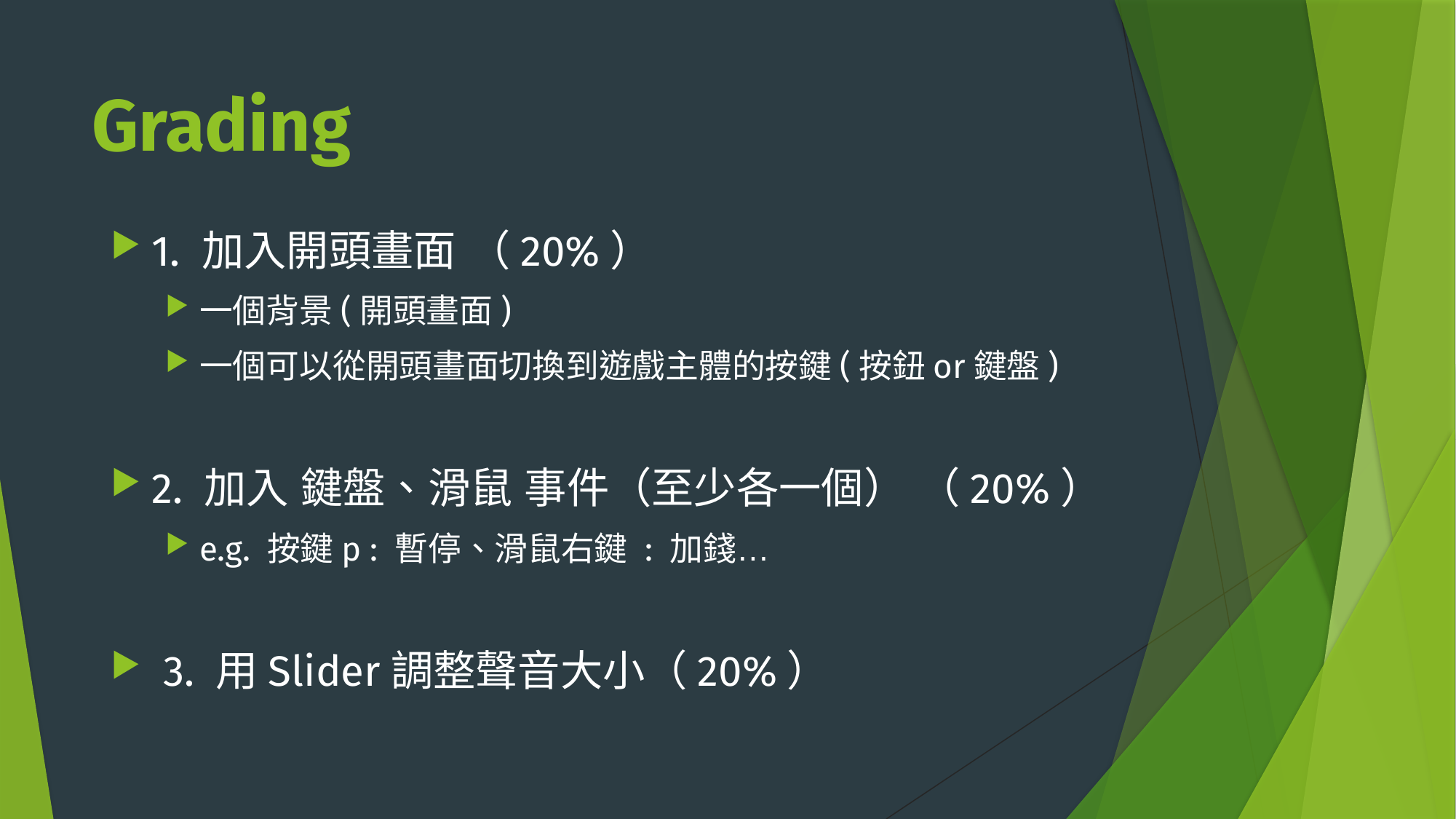

# Grading
1. 加入開頭畫面 （20%）
一個背景(開頭畫面)
一個可以從開頭畫面切換到遊戲主體的按鍵(按鈕or鍵盤)

2. 加入 鍵盤、滑鼠 事件（至少各一個） （20%）
e.g. 按鍵p : 暫停、滑鼠右鍵 : 加錢…

 3. 用Slider調整聲音大小（20%）